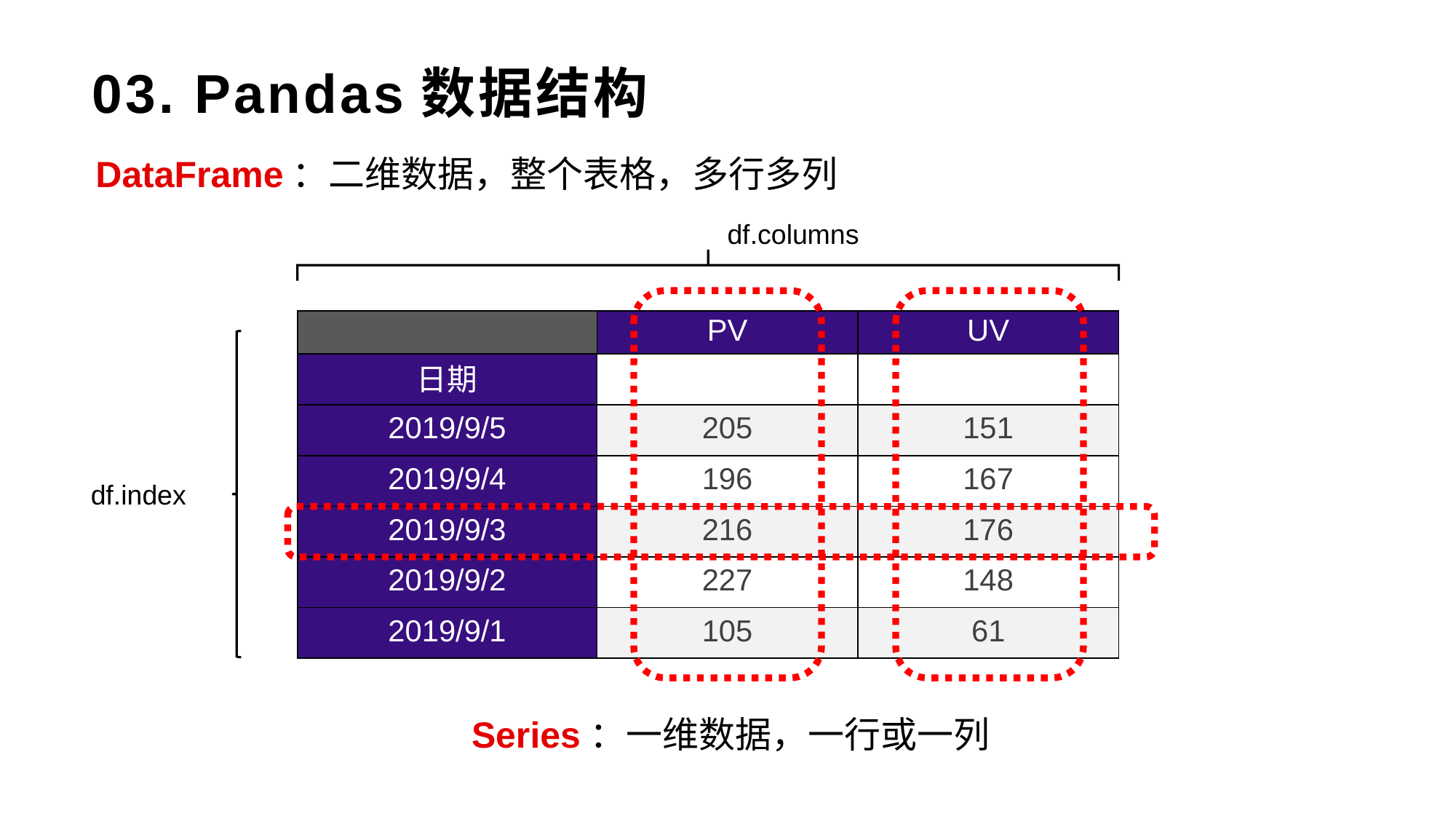

# 03. Pandas数据结构
DataFrame：二维数据，整个表格，多行多列
df.columns

|  | PV | UV |
| --- | --- | --- |
| 日期 |  |  |
| 2019/9/5 | 205 | 151 |
| 2019/9/4 | 196 | 167 |
| 2019/9/3 | 216 | 176 |
| 2019/9/2 | 227 | 148 |
| 2019/9/1 | 105 | 61 |

df.index

Series：一维数据，一行或一列